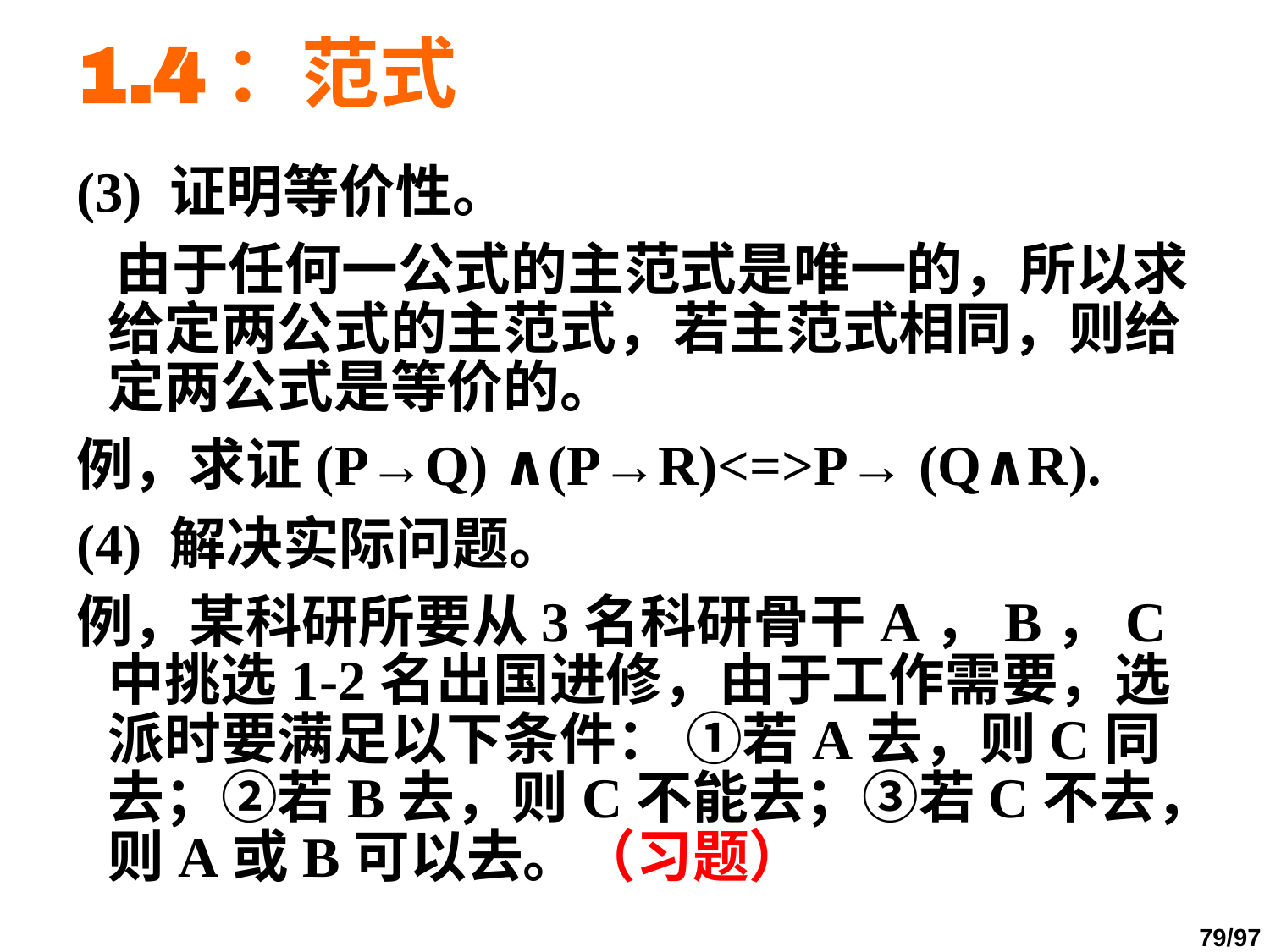

# 1.4：范式
(3) 证明等价性。
  由于任何一公式的主范式是唯一的，所以求给定两公式的主范式，若主范式相同，则给定两公式是等价的。
例，求证(P→Q) ∧(P→R)<=>P→ (Q∧R).
(4) 解决实际问题。
例，某科研所要从3名科研骨干A，B，C中挑选1-2名出国进修，由于工作需要，选派时要满足以下条件： ①若A去，则C同去；②若B去，则C不能去；③若C不去，则A或B可以去。（习题）